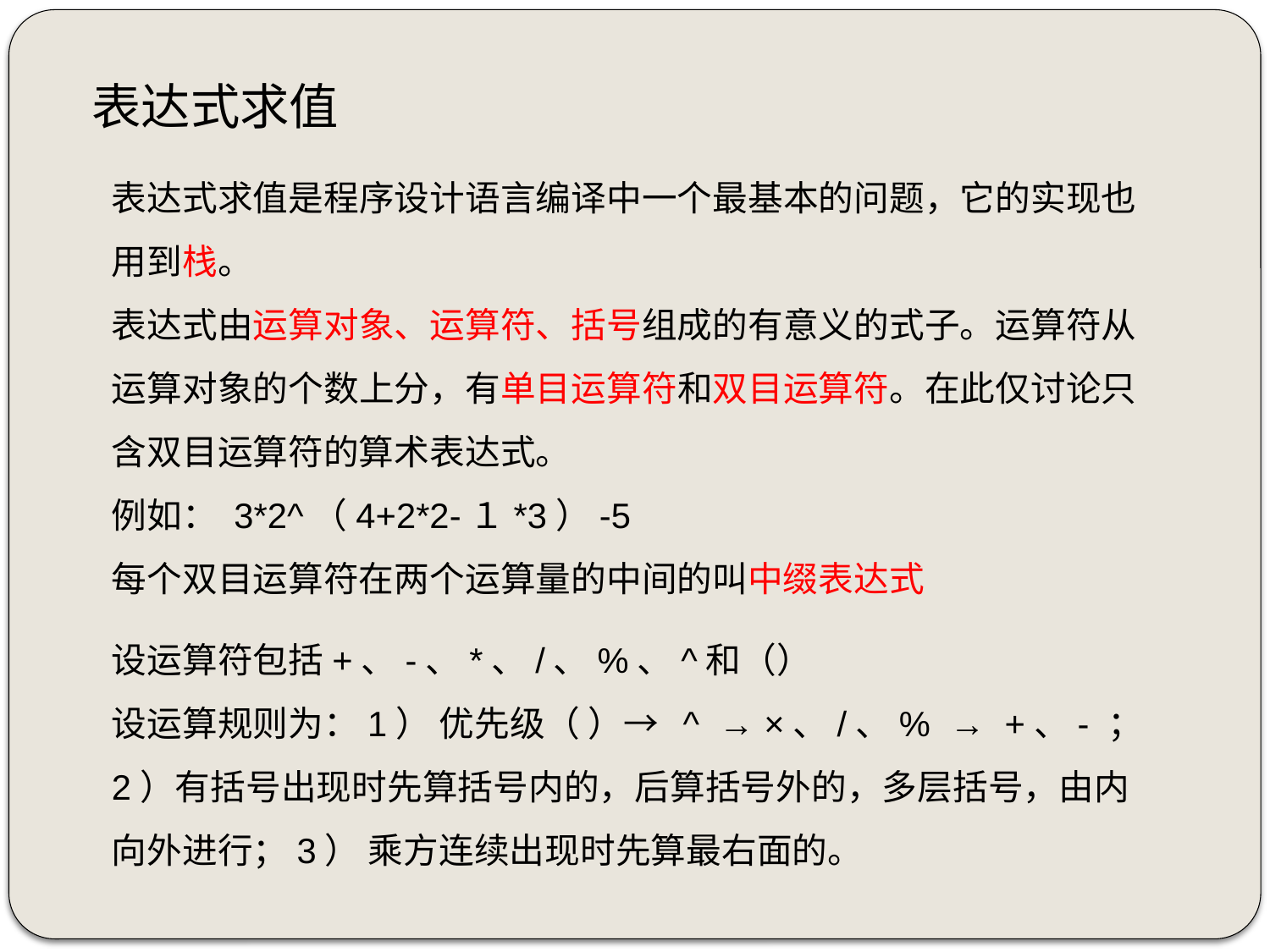

表达式求值
表达式求值是程序设计语言编译中一个最基本的问题，它的实现也用到栈。
表达式由运算对象、运算符、括号组成的有意义的式子。运算符从运算对象的个数上分，有单目运算符和双目运算符。在此仅讨论只含双目运算符的算术表达式。
例如： 3*2^（4+2*2-１*3）-5
每个双目运算符在两个运算量的中间的叫中缀表达式
设运算符包括+、-、*、/、%、^和（）
设运算规则为：1） 优先级（ ）→  ^  → ×、/、%  →  +、- ；
2）有括号出现时先算括号内的，后算括号外的，多层括号，由内向外进行；3） 乘方连续出现时先算最右面的。